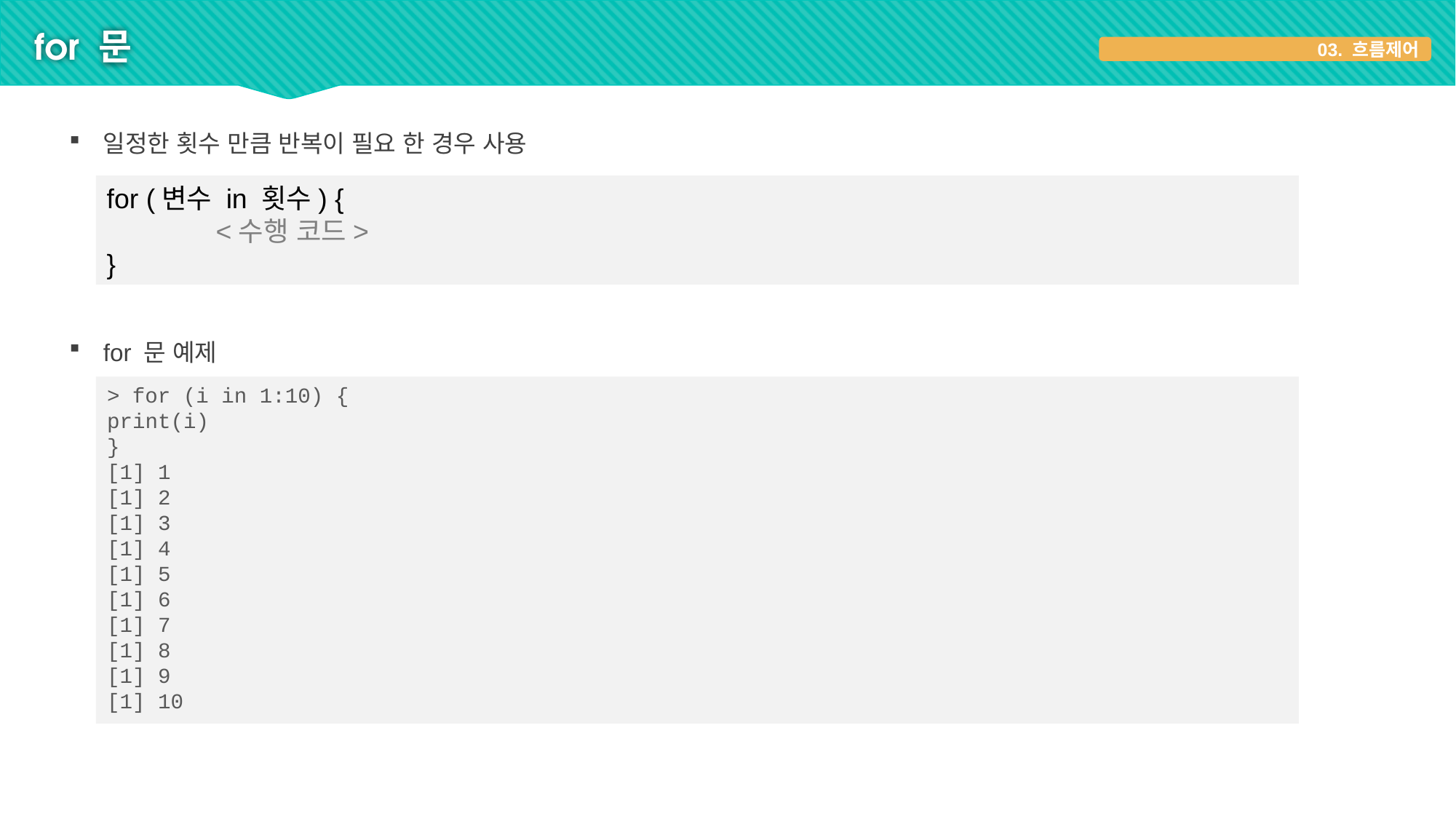

# for 문
03. 흐름제어
일정한 횟수 만큼 반복이 필요 한 경우 사용
for (변수 in 횟수) {
	<수행 코드>
}
for 문 예제
> for (i in 1:10) {
print(i)
}
[1] 1
[1] 2
[1] 3
[1] 4
[1] 5
[1] 6
[1] 7
[1] 8
[1] 9
[1] 10